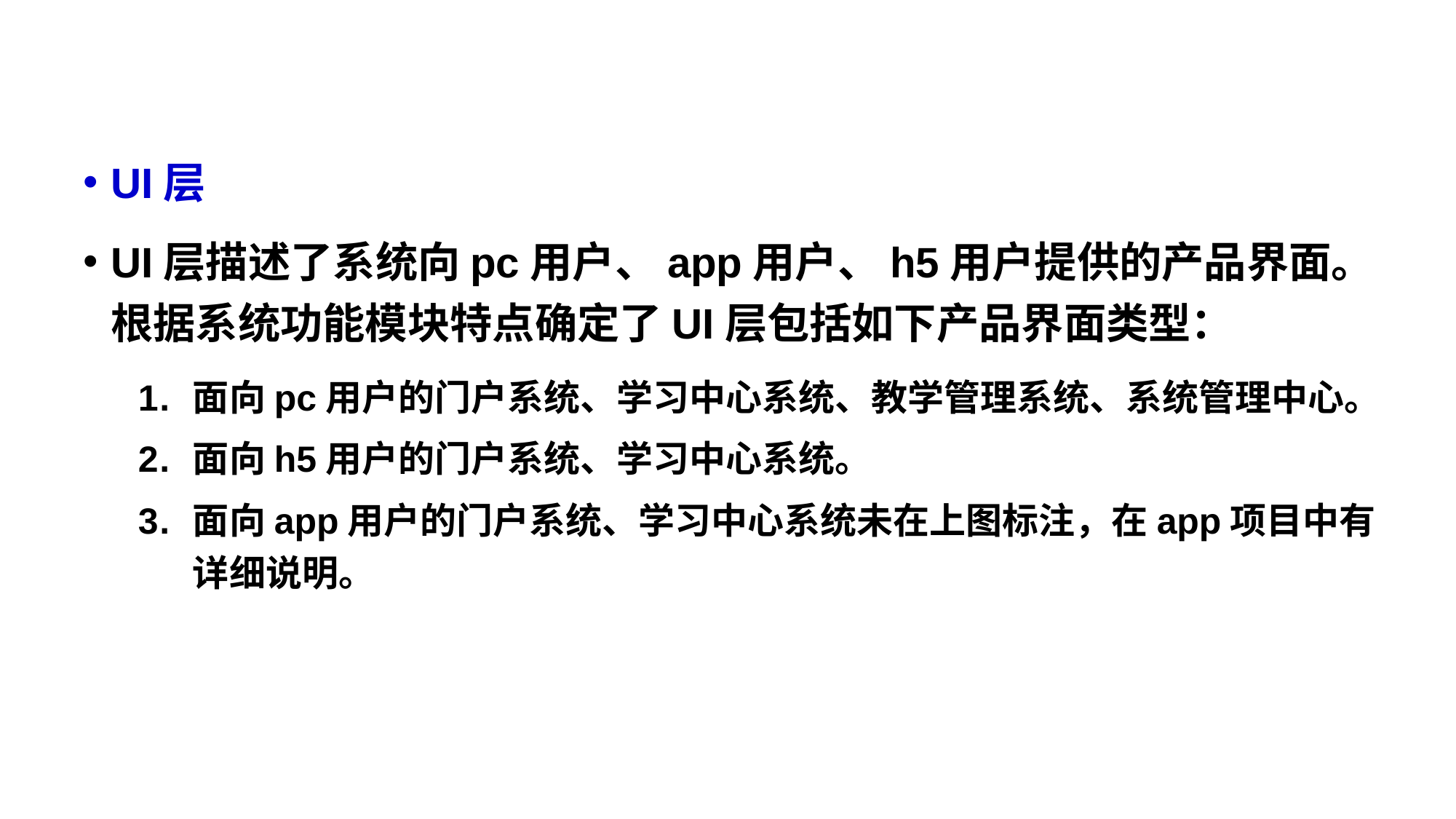

UI层
UI层描述了系统向pc用户、app用户、h5用户提供的产品界面。根据系统功能模块特点确定了UI层包括如下产品界面类型：
面向pc用户的门户系统、学习中心系统、教学管理系统、系统管理中心。
面向h5用户的门户系统、学习中心系统。
面向app用户的门户系统、学习中心系统未在上图标注，在app项目中有详细说明。